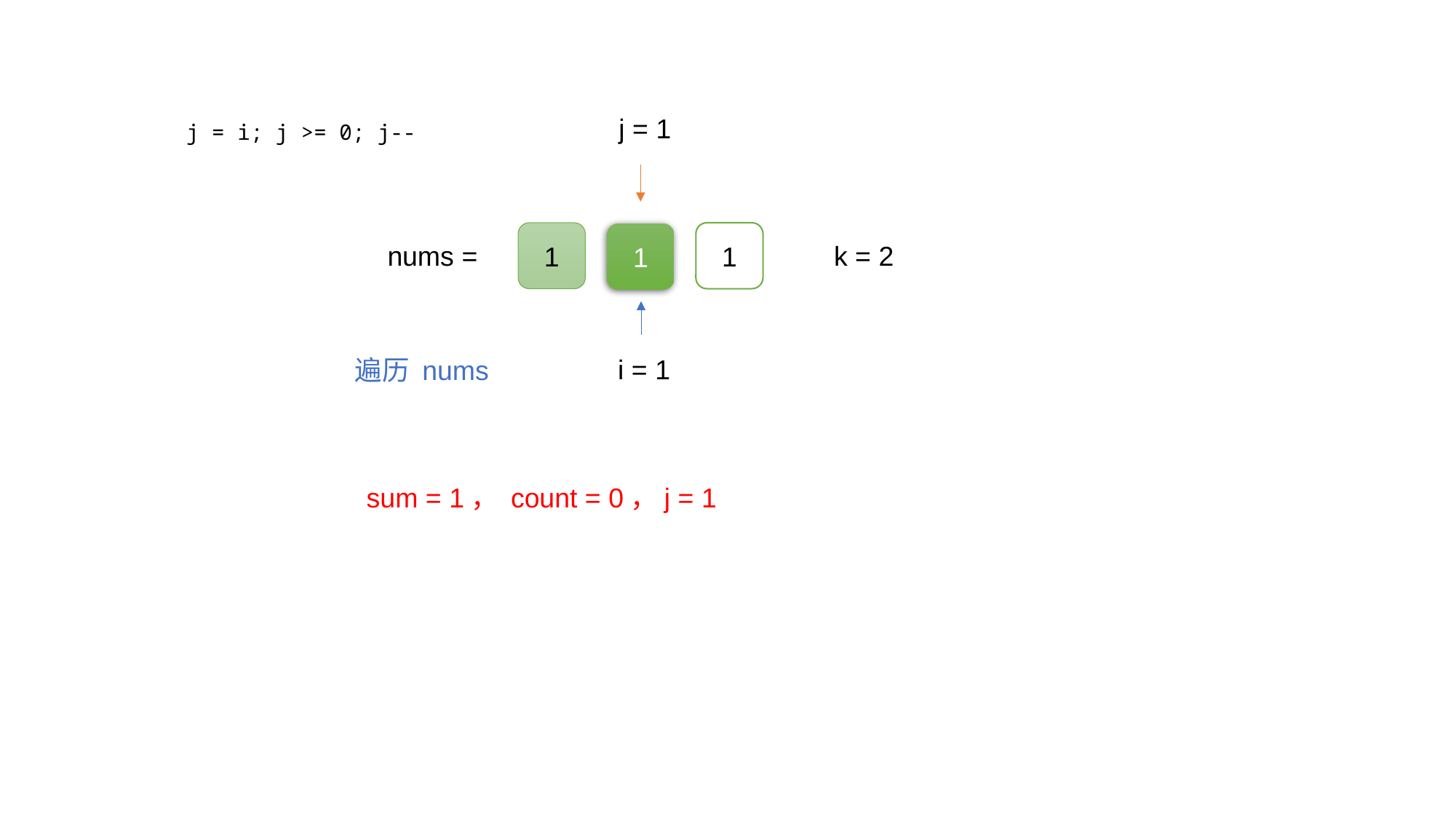

j = 1
j = i; j >= 0; j--
1
1
1
nums =
k = 2
i = 1
遍历 nums
sum = 1， count = 0，j = 1